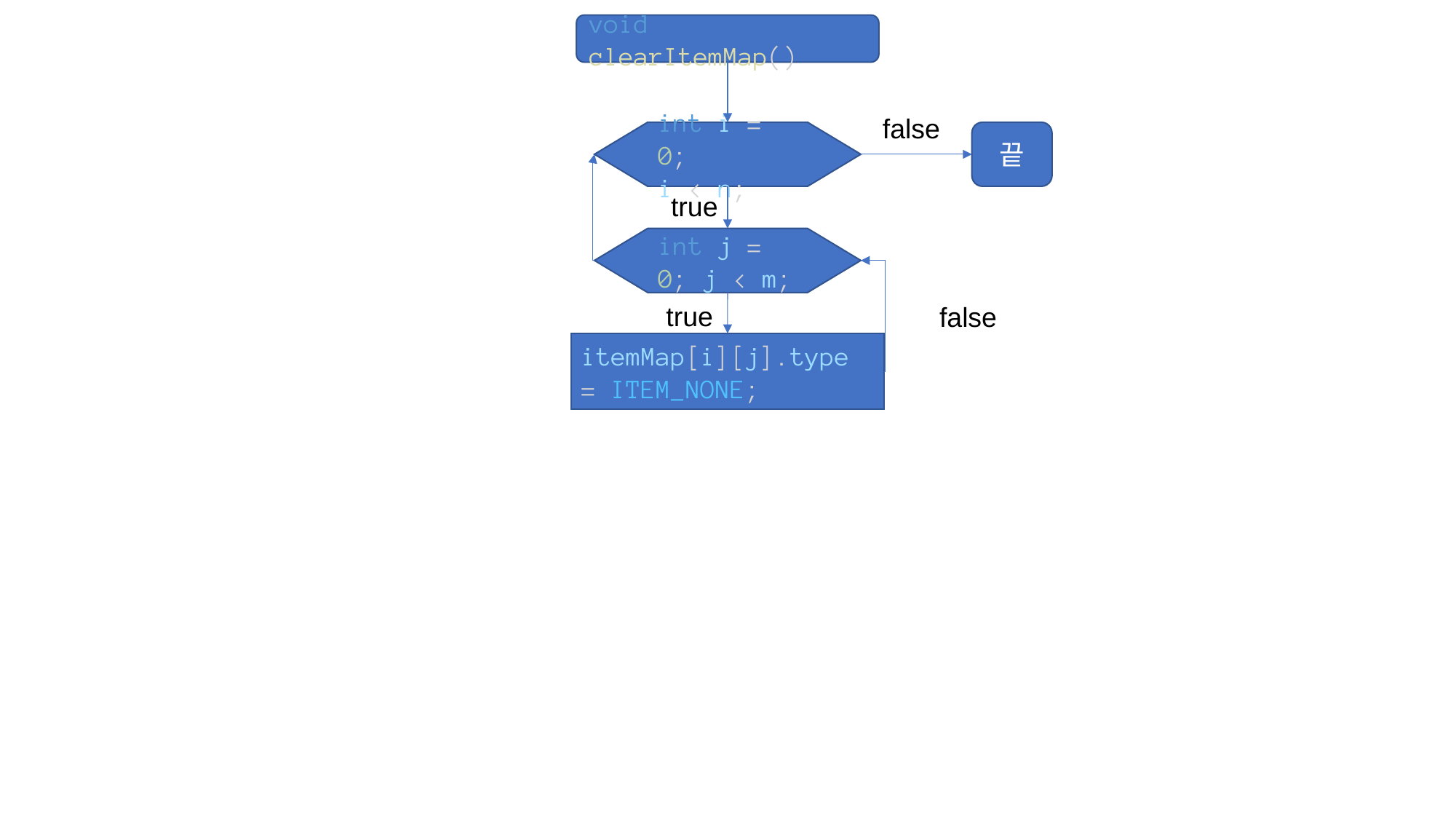

void clearItemMap()
false
int i = 0;
i < n;
끝
true
int j = 0; j < m;
true
false
itemMap[i][j].type = ITEM_NONE;